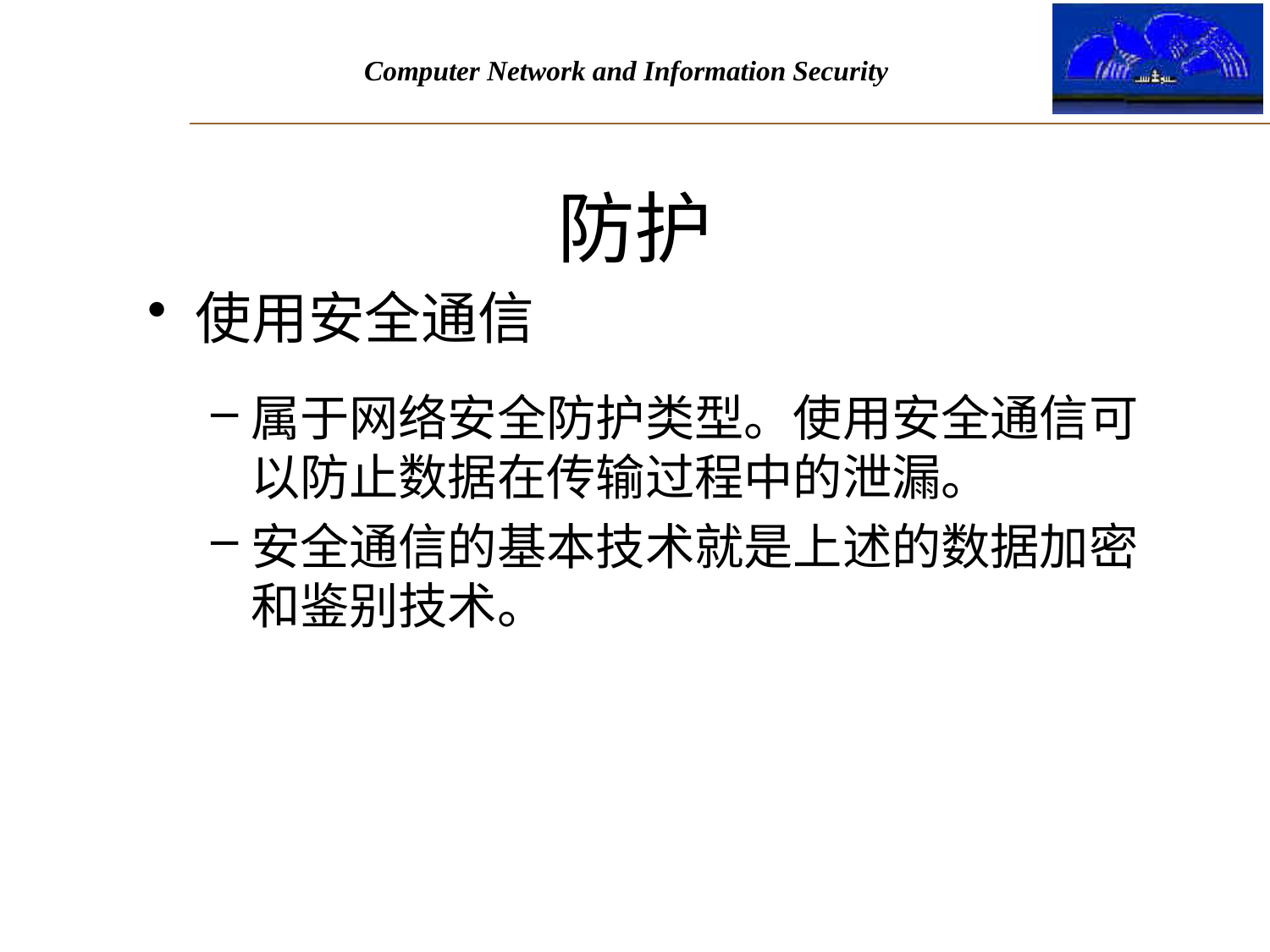

# 防护
使用安全通信
属于网络安全防护类型。使用安全通信可以防止数据在传输过程中的泄漏。
安全通信的基本技术就是上述的数据加密和鉴别技术。